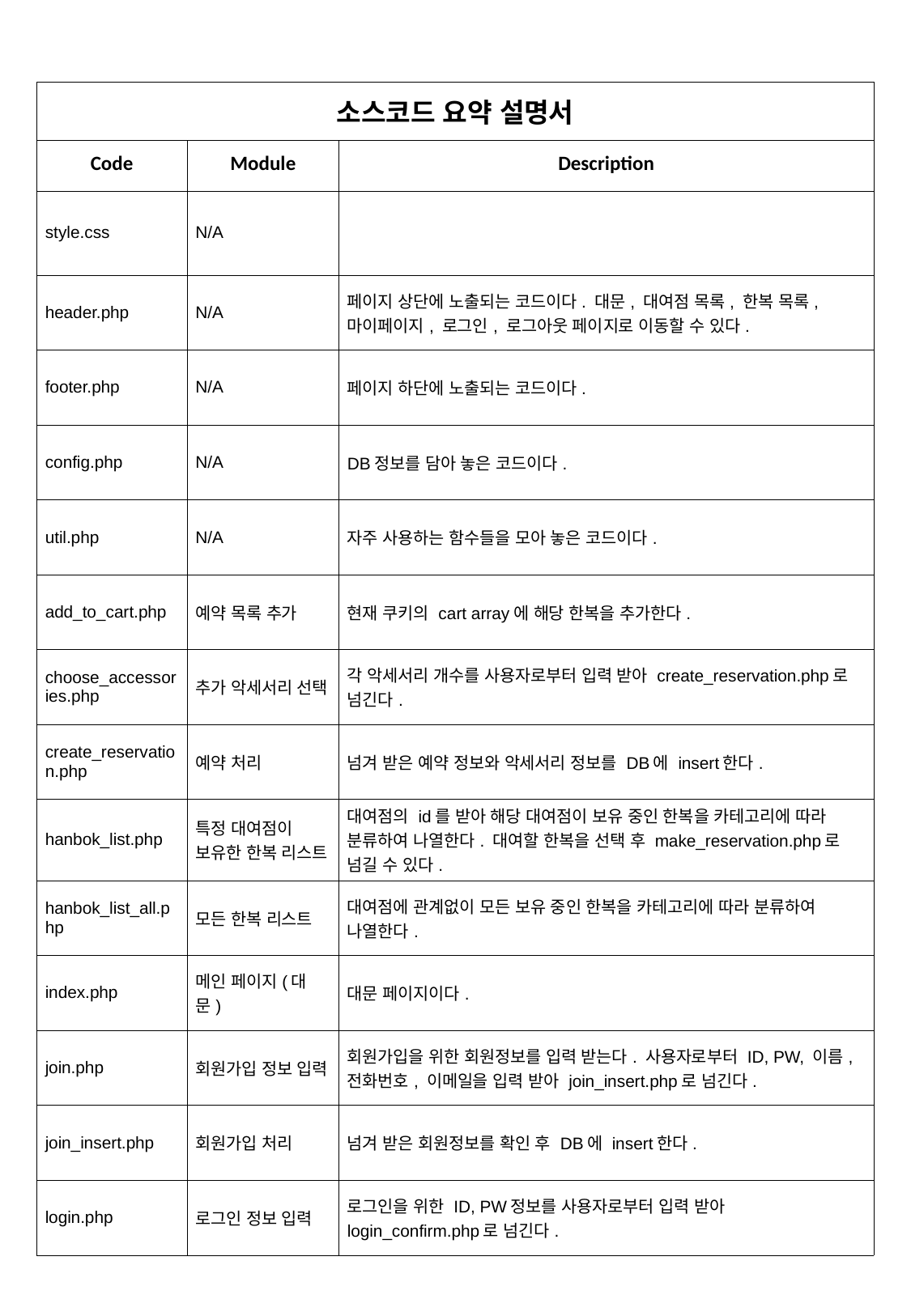

| 소스코드 요약 설명서 | Module | Description |
| --- | --- | --- |
| Code | Module | Description |
| style.css | N/A |  |
| header.php | N/A | 페이지 상단에 노출되는 코드이다. 대문, 대여점 목록, 한복 목록, 마이페이지, 로그인, 로그아웃 페이지로 이동할 수 있다. |
| footer.php | N/A | 페이지 하단에 노출되는 코드이다. |
| config.php | N/A | DB정보를 담아 놓은 코드이다. |
| util.php | N/A | 자주 사용하는 함수들을 모아 놓은 코드이다. |
| add\_to\_cart.php | 예약 목록 추가 | 현재 쿠키의 cart array에 해당 한복을 추가한다. |
| choose\_accessories.php | 추가 악세서리 선택 | 각 악세서리 개수를 사용자로부터 입력 받아 create\_reservation.php로 넘긴다. |
| create\_reservation.php | 예약 처리 | 넘겨 받은 예약 정보와 악세서리 정보를 DB에 insert한다. |
| hanbok\_list.php | 특정 대여점이 보유한 한복 리스트 | 대여점의 id를 받아 해당 대여점이 보유 중인 한복을 카테고리에 따라 분류하여 나열한다. 대여할 한복을 선택 후 make\_reservation.php로 넘길 수 있다. |
| hanbok\_list\_all.php | 모든 한복 리스트 | 대여점에 관계없이 모든 보유 중인 한복을 카테고리에 따라 분류하여 나열한다. |
| index.php | 메인 페이지(대문) | 대문 페이지이다. |
| join.php | 회원가입 정보 입력 | 회원가입을 위한 회원정보를 입력 받는다. 사용자로부터 ID, PW, 이름, 전화번호, 이메일을 입력 받아 join\_insert.php로 넘긴다. |
| join\_insert.php | 회원가입 처리 | 넘겨 받은 회원정보를 확인 후 DB에 insert한다. |
| login.php | 로그인 정보 입력 | 로그인을 위한 ID, PW정보를 사용자로부터 입력 받아 login\_confirm.php로 넘긴다. |